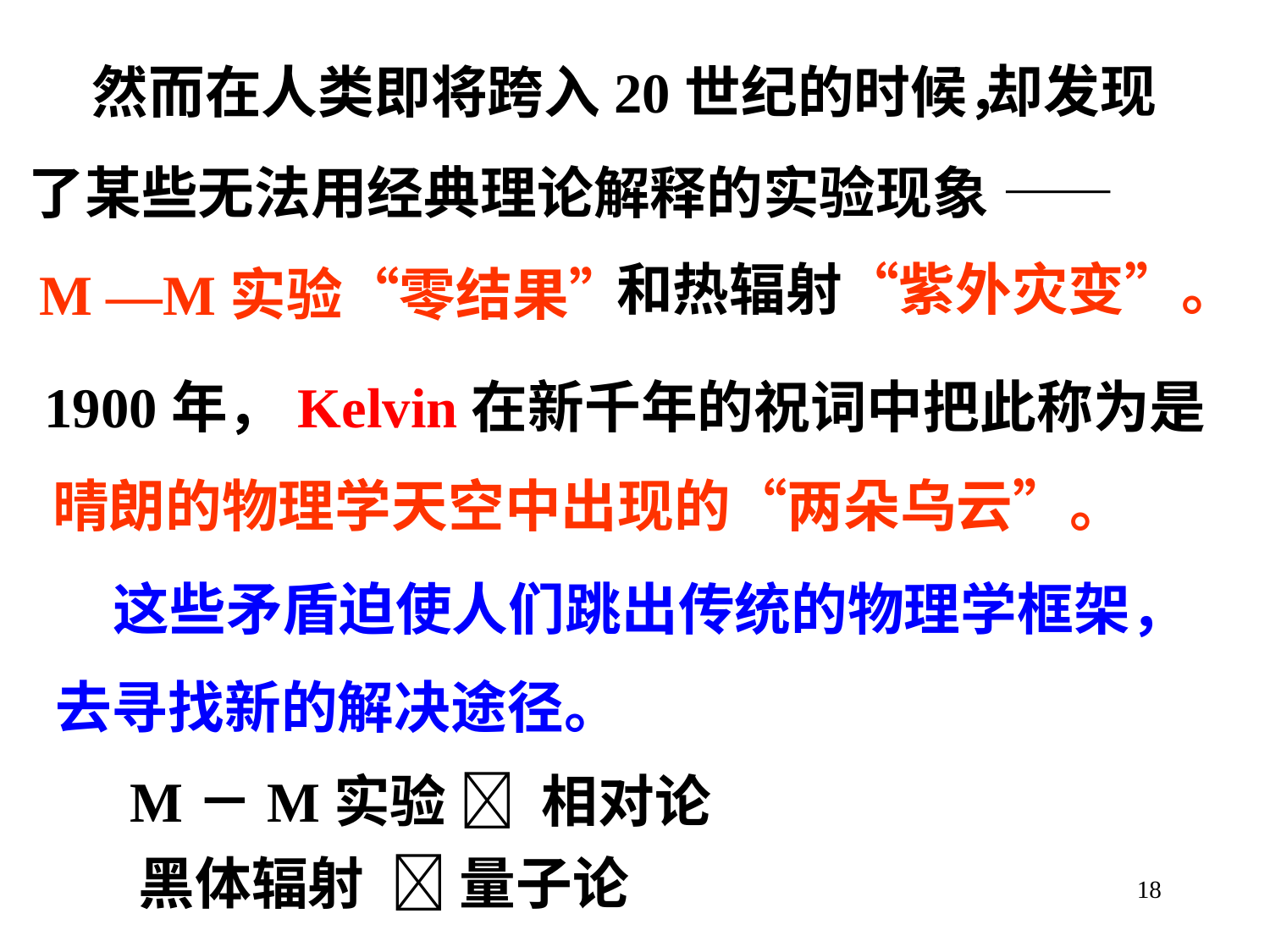

却发现
然而在人类即将跨入20世纪的时候，
了某些无法用经典理论解释的实验现象 ——
和热辐射“紫外灾变”。
M —M实验“零结果”
1900年，Kelvin在新千年的祝词中把此称为是
晴朗的物理学天空中出现的“两朵乌云”。
这些矛盾迫使人们跳出传统的物理学框架，
去寻找新的解决途径。
    M－M实验 →  相对论
    黑体辐射  → 量子论
18